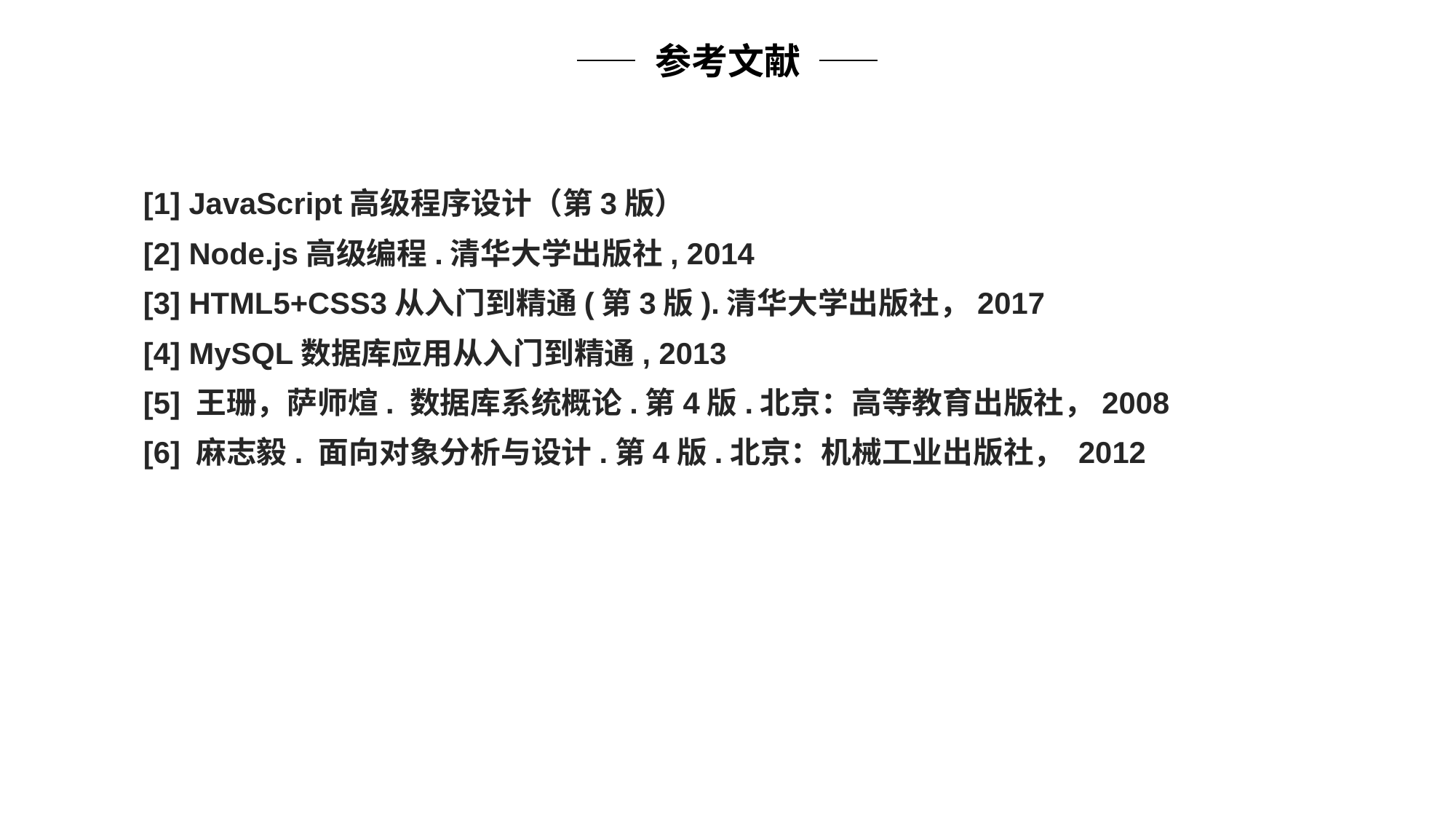

参考文献
[1] JavaScript高级程序设计（第3版）
[2] Node.js高级编程.清华大学出版社, 2014
[3] HTML5+CSS3从入门到精通(第3版).清华大学出版社，2017
[4] MySQL数据库应用从入门到精通, 2013
[5] 王珊，萨师煊. 数据库系统概论.第4版.北京：高等教育出版社，2008
[6] 麻志毅. 面向对象分析与设计.第4版.北京：机械工业出版社， 2012